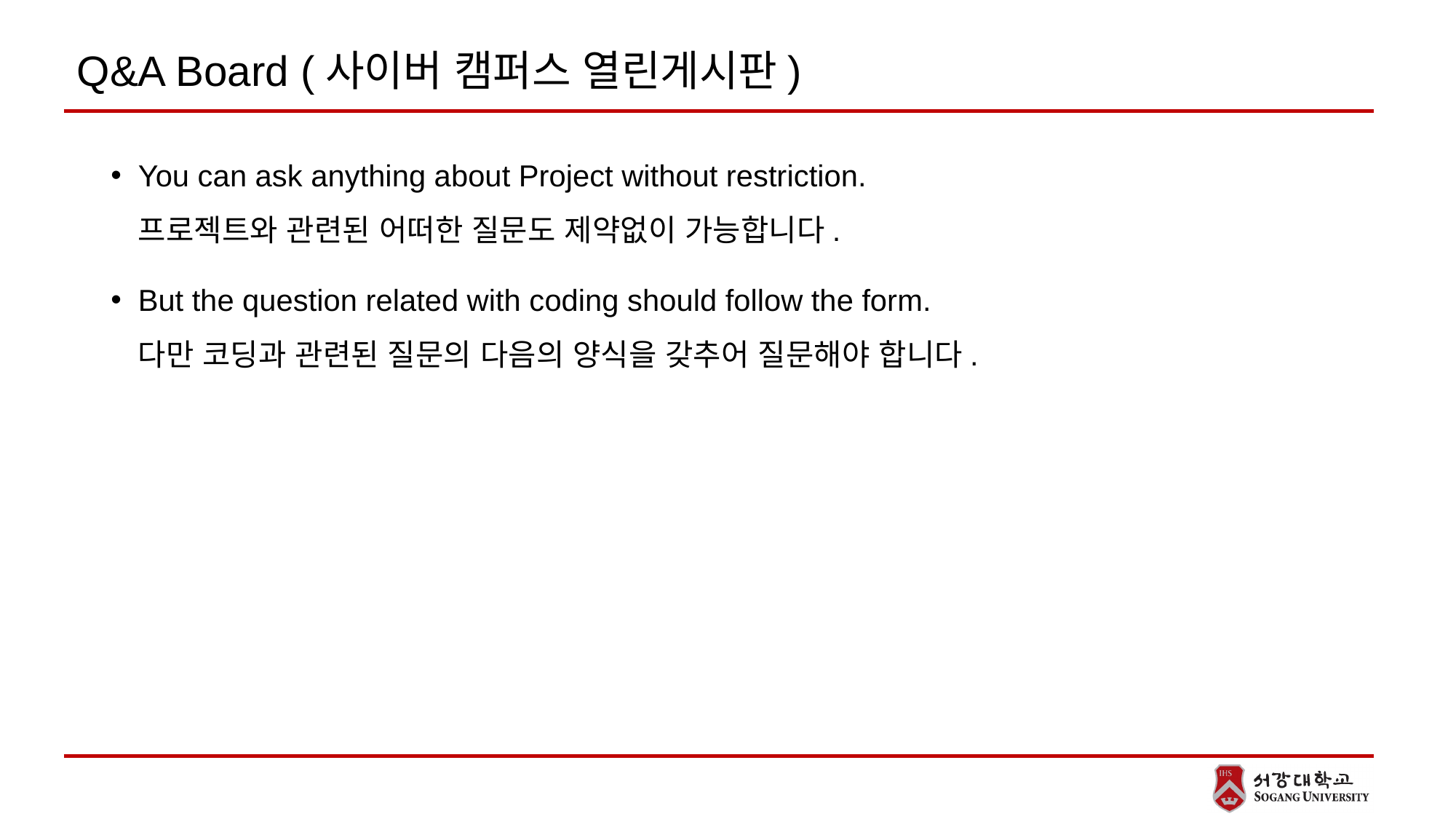

# Q&A Board (사이버 캠퍼스 열린게시판)
You can ask anything about Project without restriction.
프로젝트와 관련된 어떠한 질문도 제약없이 가능합니다.
But the question related with coding should follow the form.
다만 코딩과 관련된 질문의 다음의 양식을 갖추어 질문해야 합니다.